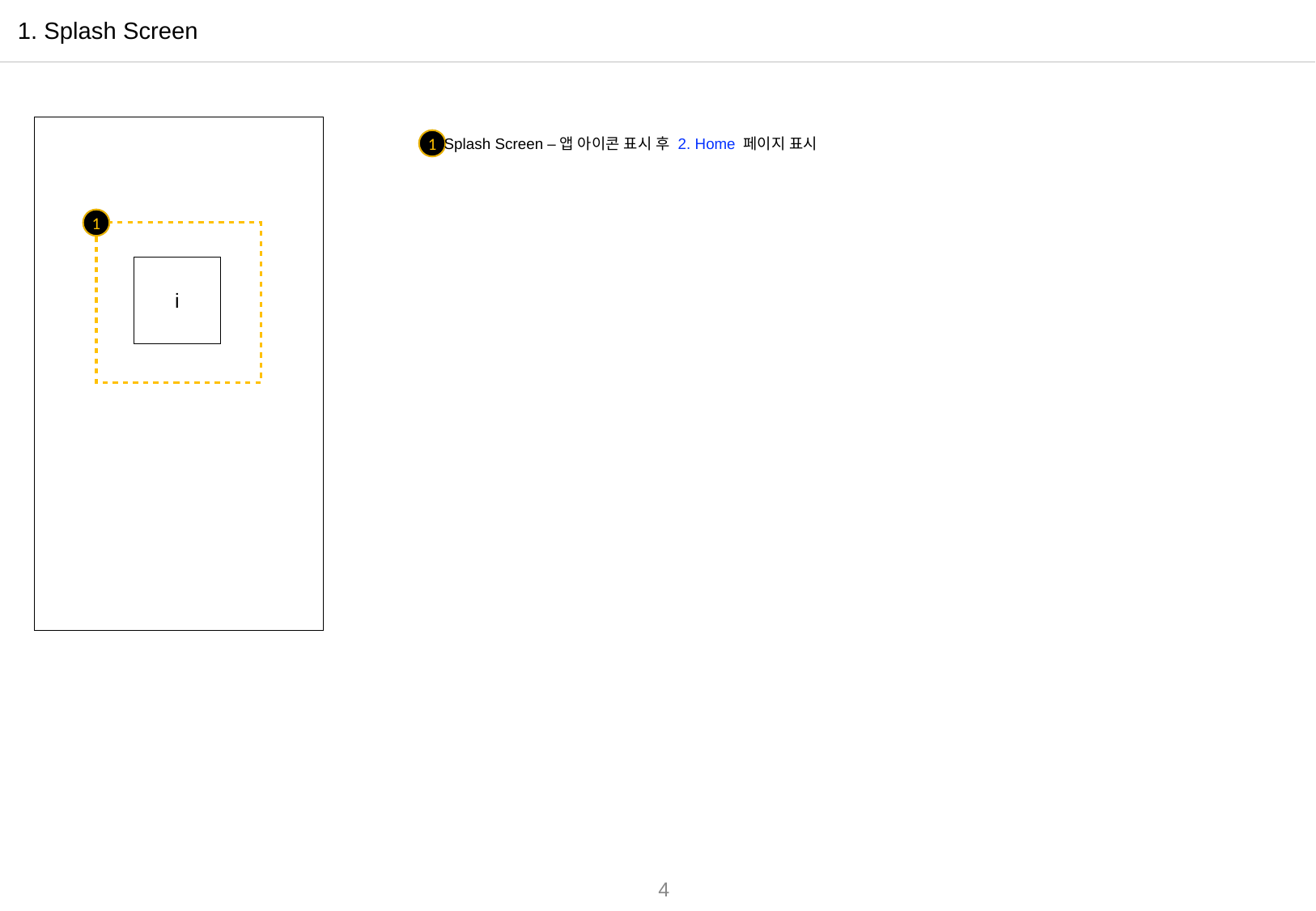

# 1. Splash Screen

1

Splash Screen –앱 아이콘 표시 후 2. Home 페이지 표시
1

i
4